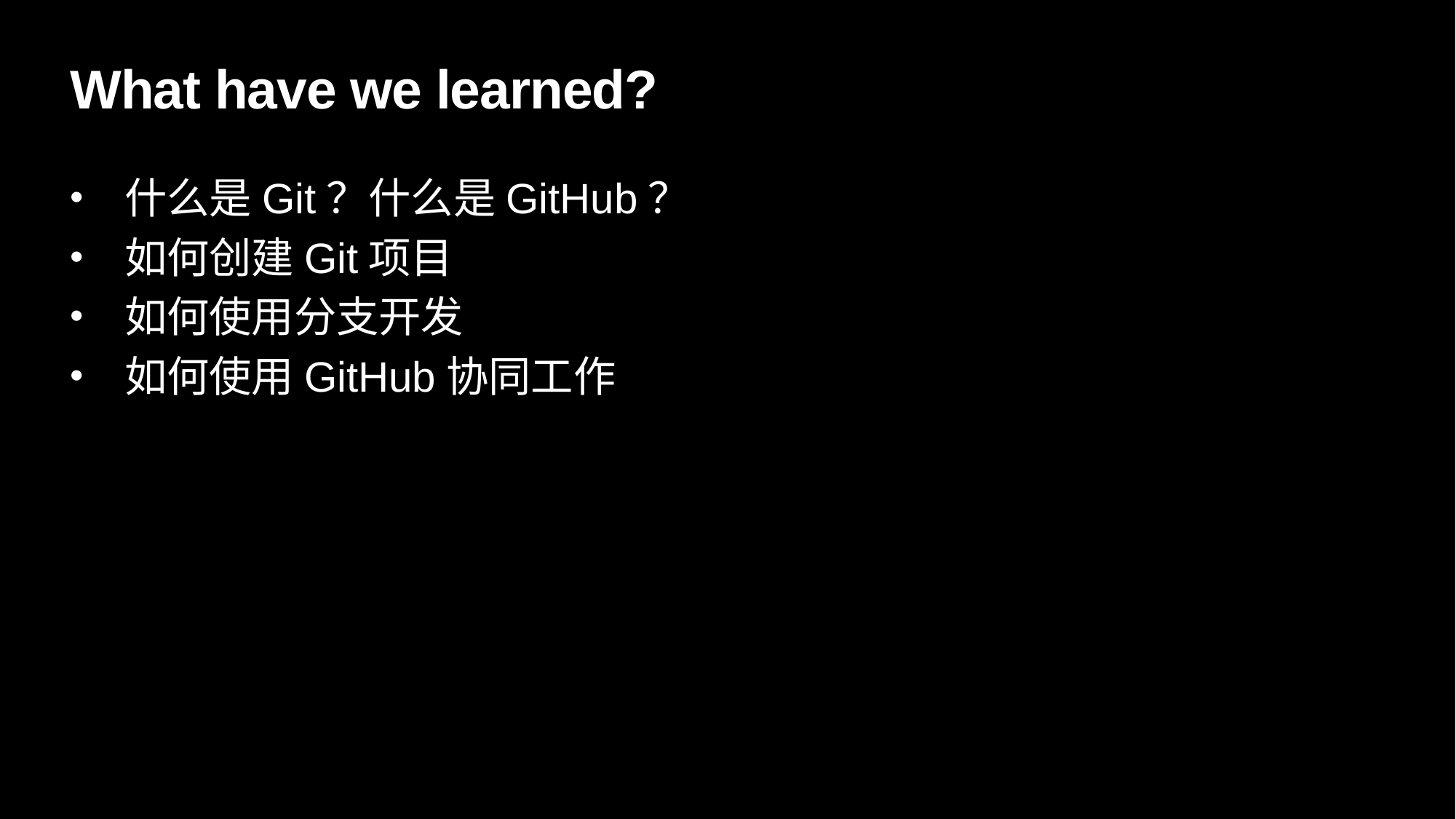

# What have we learned?
什么是Git？什么是GitHub？
如何创建Git项目
如何使用分支开发
如何使用GitHub协同工作